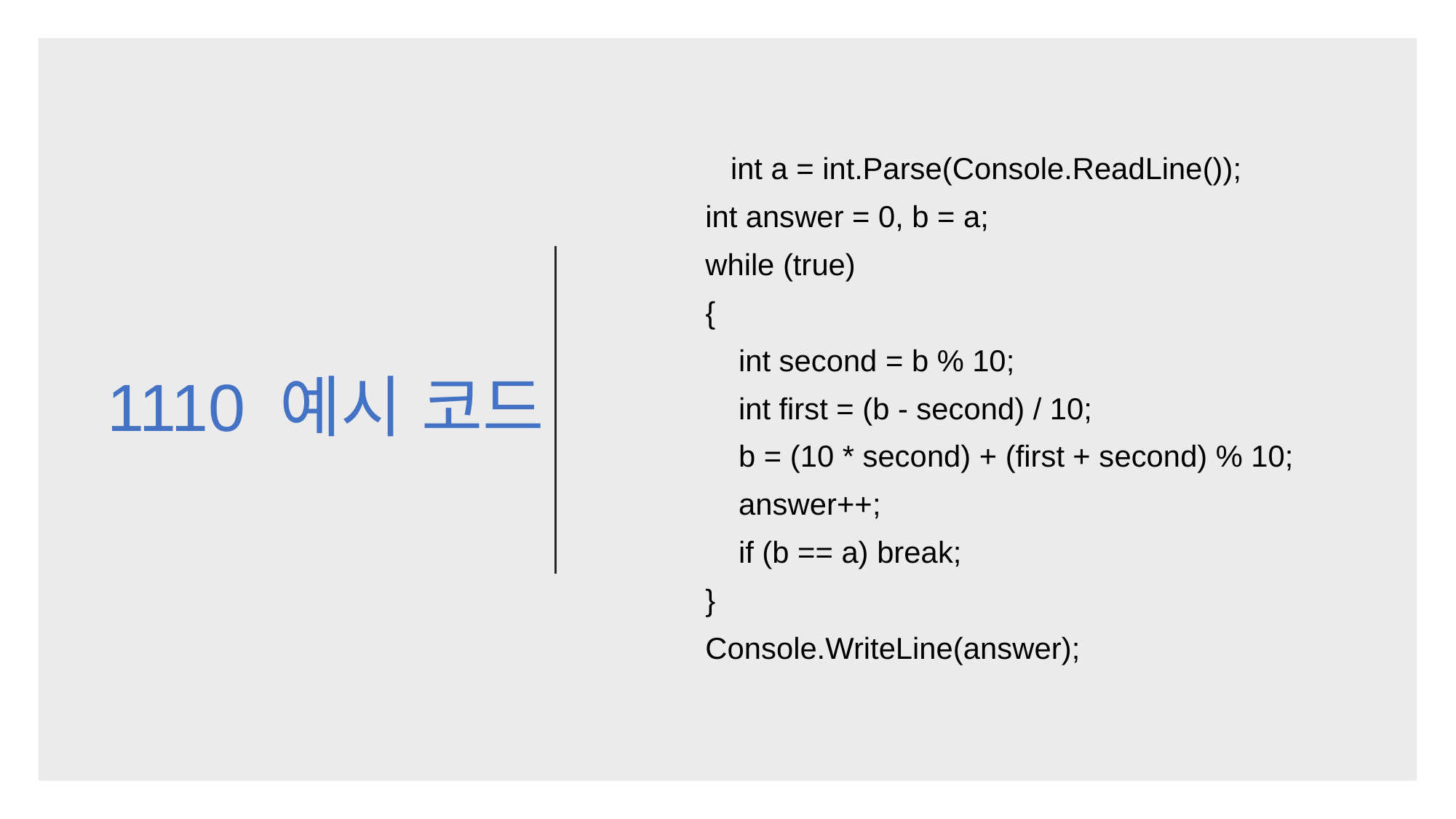

# 1110 예시 코드
	  int a = int.Parse(Console.ReadLine());
            int answer = 0, b = a;
            while (true)
            {
                int second = b % 10;
                int first = (b - second) / 10;
                b = (10 * second) + (first + second) % 10;
                answer++;
                if (b == a) break;
            }
            Console.WriteLine(answer);